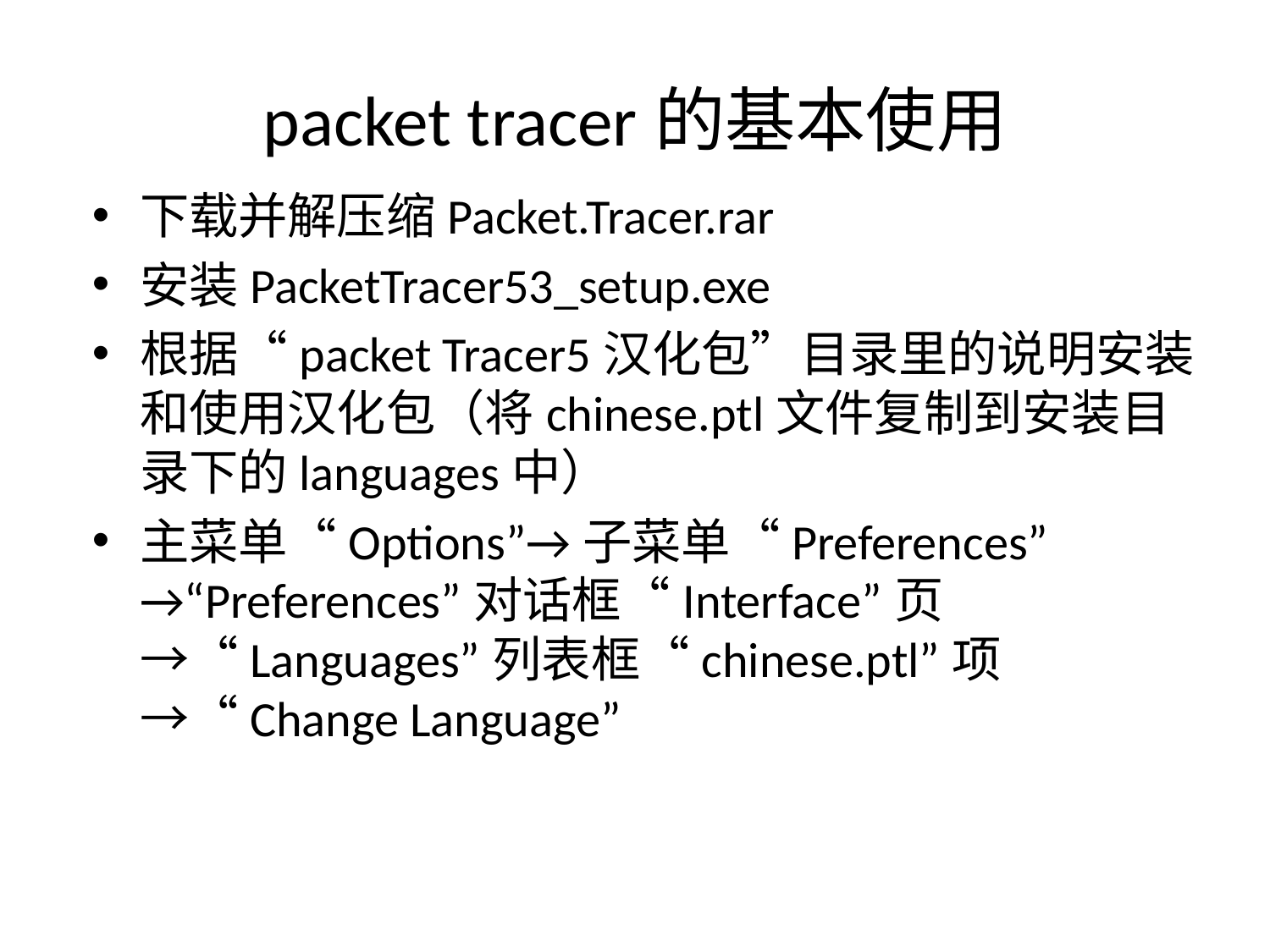

# packet tracer的基本使用
下载并解压缩Packet.Tracer.rar
安装PacketTracer53_setup.exe
根据“packet Tracer5汉化包”目录里的说明安装和使用汉化包（将chinese.ptl文件复制到安装目录下的languages中）
主菜单“Options”→子菜单“Preferences” →“Preferences”对话框“Interface”页→“Languages”列表框“chinese.ptl”项→“Change Language”